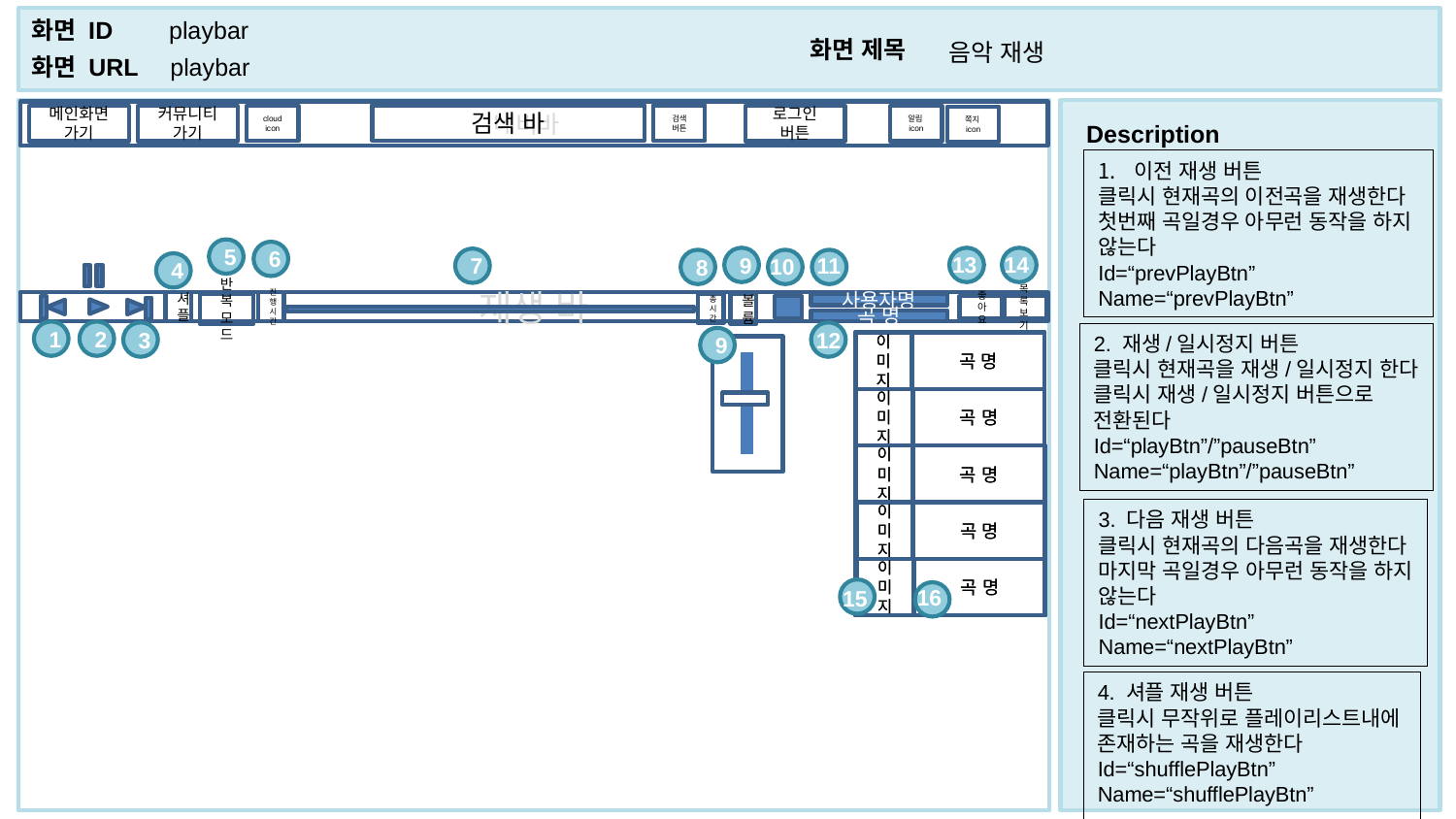

playbar
음악 재생
playbar
      네비바
검색 바
검색
버튼
cloud
icon
메인화면
가기
커뮤니티가기
로그인
버튼
알림icon
쪽지icon
이전 재생 버튼
클릭시 현재곡의 이전곡을 재생한다
첫번째 곡일경우 아무런 동작을 하지
않는다
Id=“prevPlayBtn”
Name=“prevPlayBtn”
5
6
14
13
11
10
9

7
8

4

셔플
진행시간
재생 바
총시간
사용자명
볼륨
반복 모드

좋아요
목록
보기

곡 명
12
1
2
3

2. 재생/일시정지 버튼
클릭시 현재곡을 재생/일시정지 한다
클릭시 재생/일시정지 버튼으로
전환된다
Id=“playBtn”/”pauseBtn”
Name=“playBtn”/”pauseBtn”
9
이미지
곡 명
이미지
곡 명

이미지
곡 명
이미지
곡 명

이미지
곡 명
이미지
곡 명
3. 다음 재생 버튼
클릭시 현재곡의 다음곡을 재생한다
마지막 곡일경우 아무런 동작을 하지
않는다
Id=“nextPlayBtn”
Name=“nextPlayBtn”
이미지
곡 명
이미지
곡 명
이미지
곡 명
이미지
곡 명
16
15

4. 셔플 재생 버튼
클릭시 무작위로 플레이리스트내에
존재하는 곡을 재생한다
Id=“shufflePlayBtn”
Name=“shufflePlayBtn”